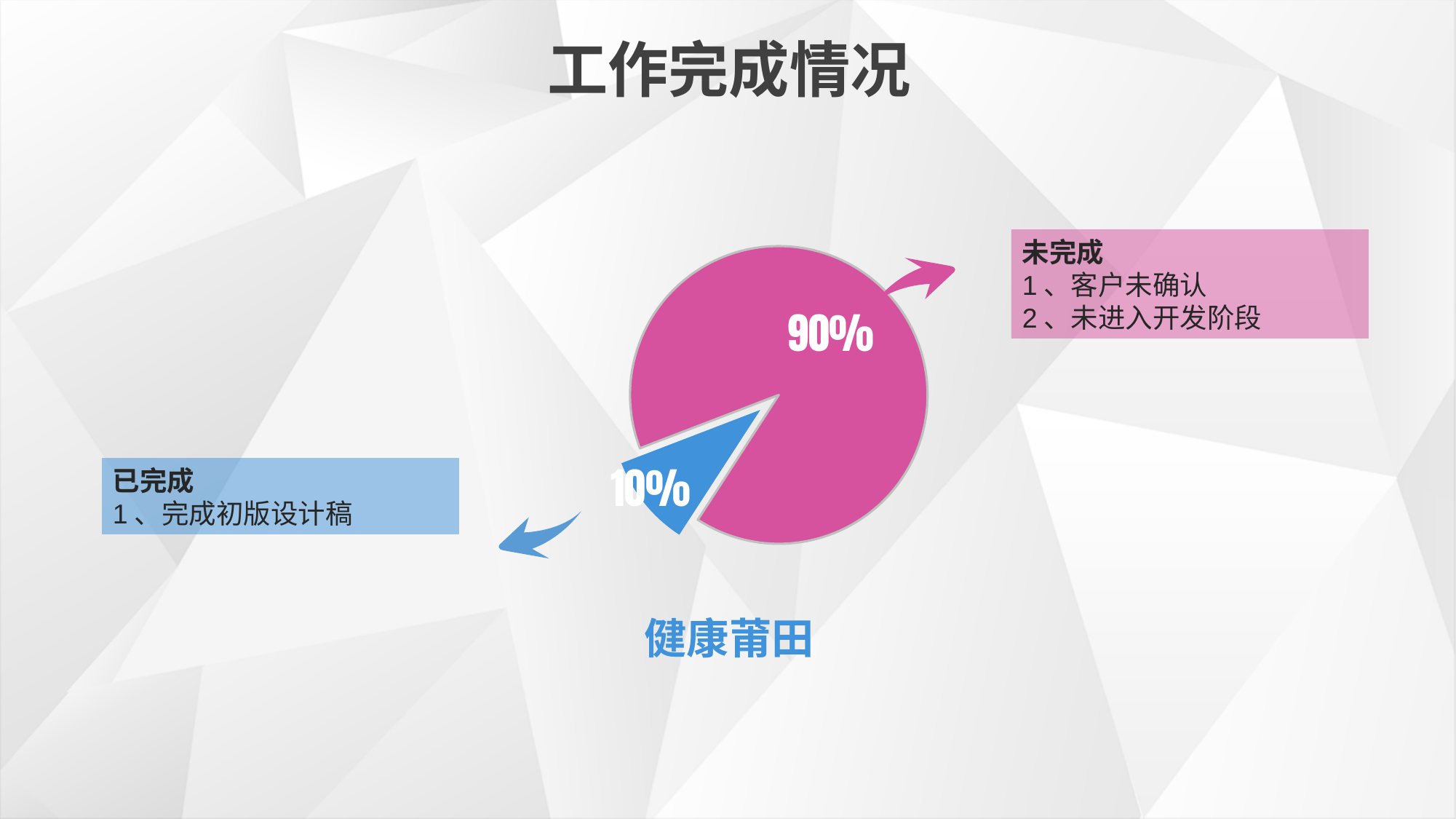

工作完成情况

### Chart

| Category | 销售额 |
|---|---|
| 第一季度 | 90.0 |
| 第二季度 | 10.0 |
|  | None |
|  | None |
健康莆田
未完成
1、客户未确认
2、未进入开发阶段

已完成
1、完成初版设计稿
10%